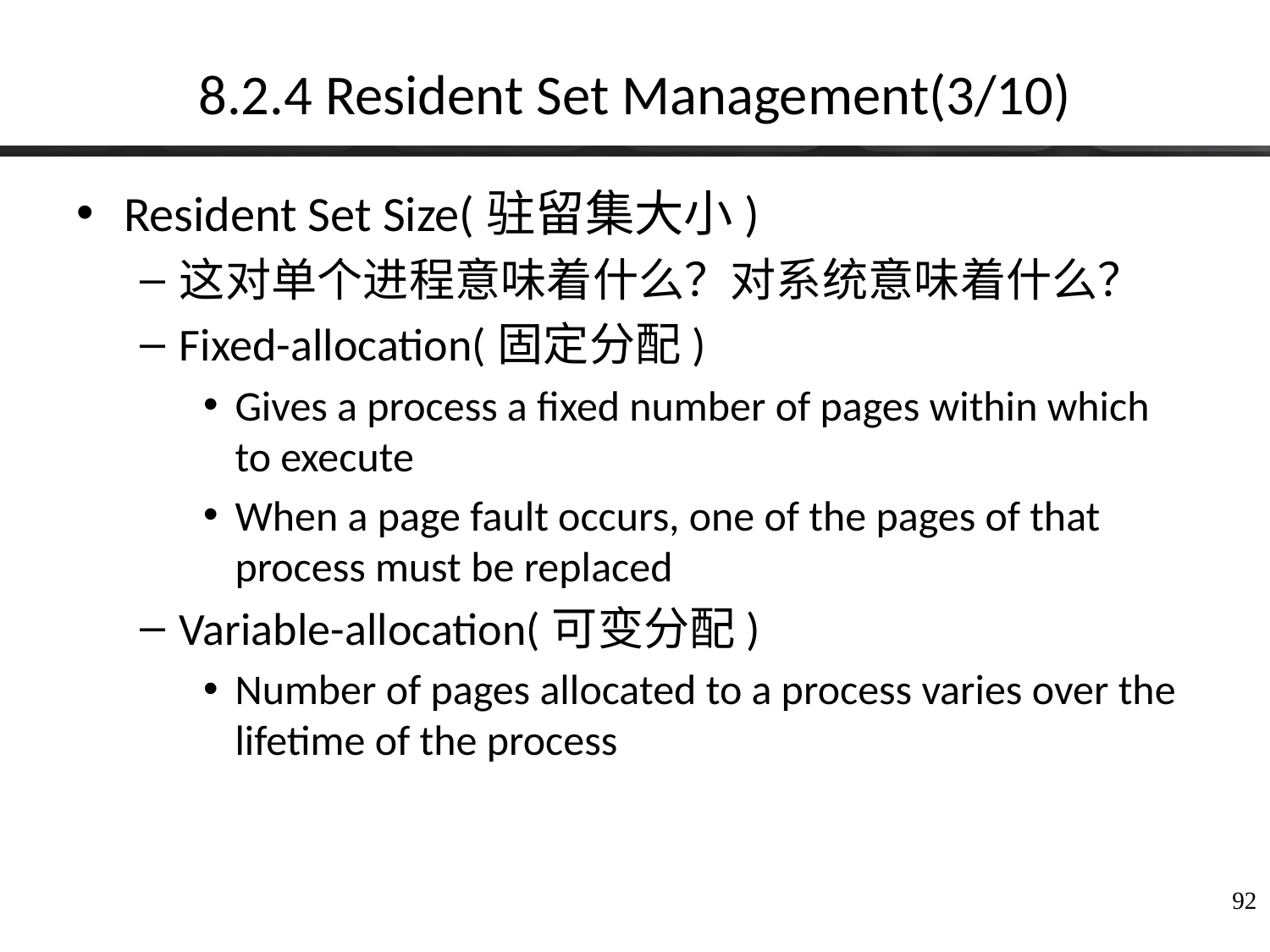

# 8.2.4 Resident Set Management(3/10)
Resident Set Size(驻留集大小)
这对单个进程意味着什么？对系统意味着什么？
Fixed-allocation(固定分配)
Gives a process a fixed number of pages within which to execute
When a page fault occurs, one of the pages of that process must be replaced
Variable-allocation(可变分配)
Number of pages allocated to a process varies over the lifetime of the process

92